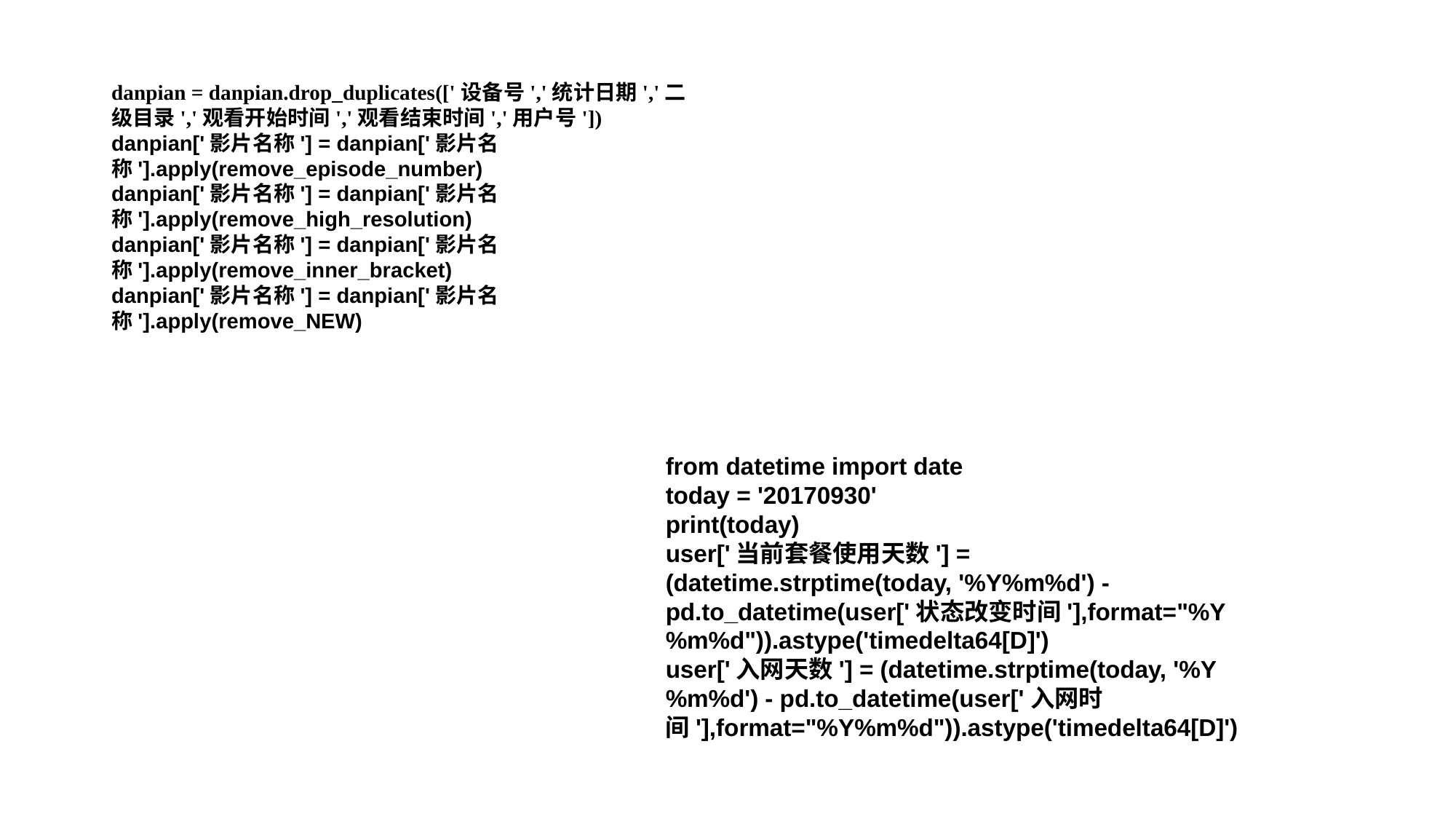

danpian = danpian.drop_duplicates(['设备号','统计日期','二级目录','观看开始时间','观看结束时间','用户号'])
danpian['影片名称'] = danpian['影片名称'].apply(remove_episode_number)
danpian['影片名称'] = danpian['影片名称'].apply(remove_high_resolution)
danpian['影片名称'] = danpian['影片名称'].apply(remove_inner_bracket)
danpian['影片名称'] = danpian['影片名称'].apply(remove_NEW)
from datetime import date
today = '20170930'
print(today)
user['当前套餐使用天数'] = (datetime.strptime(today, '%Y%m%d') - pd.to_datetime(user['状态改变时间'],format="%Y%m%d")).astype('timedelta64[D]')
user['入网天数'] = (datetime.strptime(today, '%Y%m%d') - pd.to_datetime(user['入网时间'],format="%Y%m%d")).astype('timedelta64[D]')